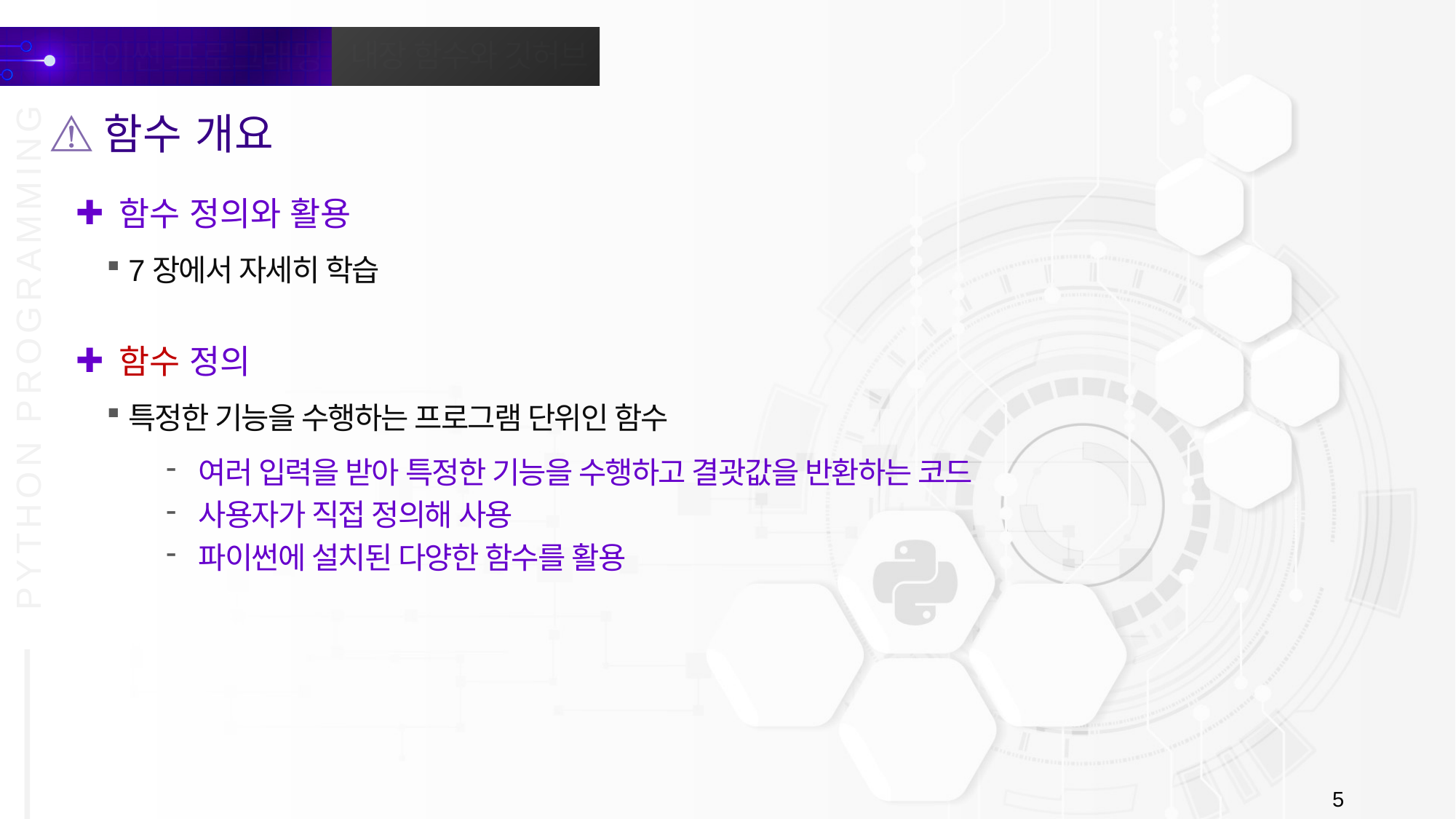

함수 개요
함수 정의와 활용
7장에서 자세히 학습
함수 정의
특정한 기능을 수행하는 프로그램 단위인 함수
여러 입력을 받아 특정한 기능을 수행하고 결괏값을 반환하는 코드
사용자가 직접 정의해 사용
파이썬에 설치된 다양한 함수를 활용
5